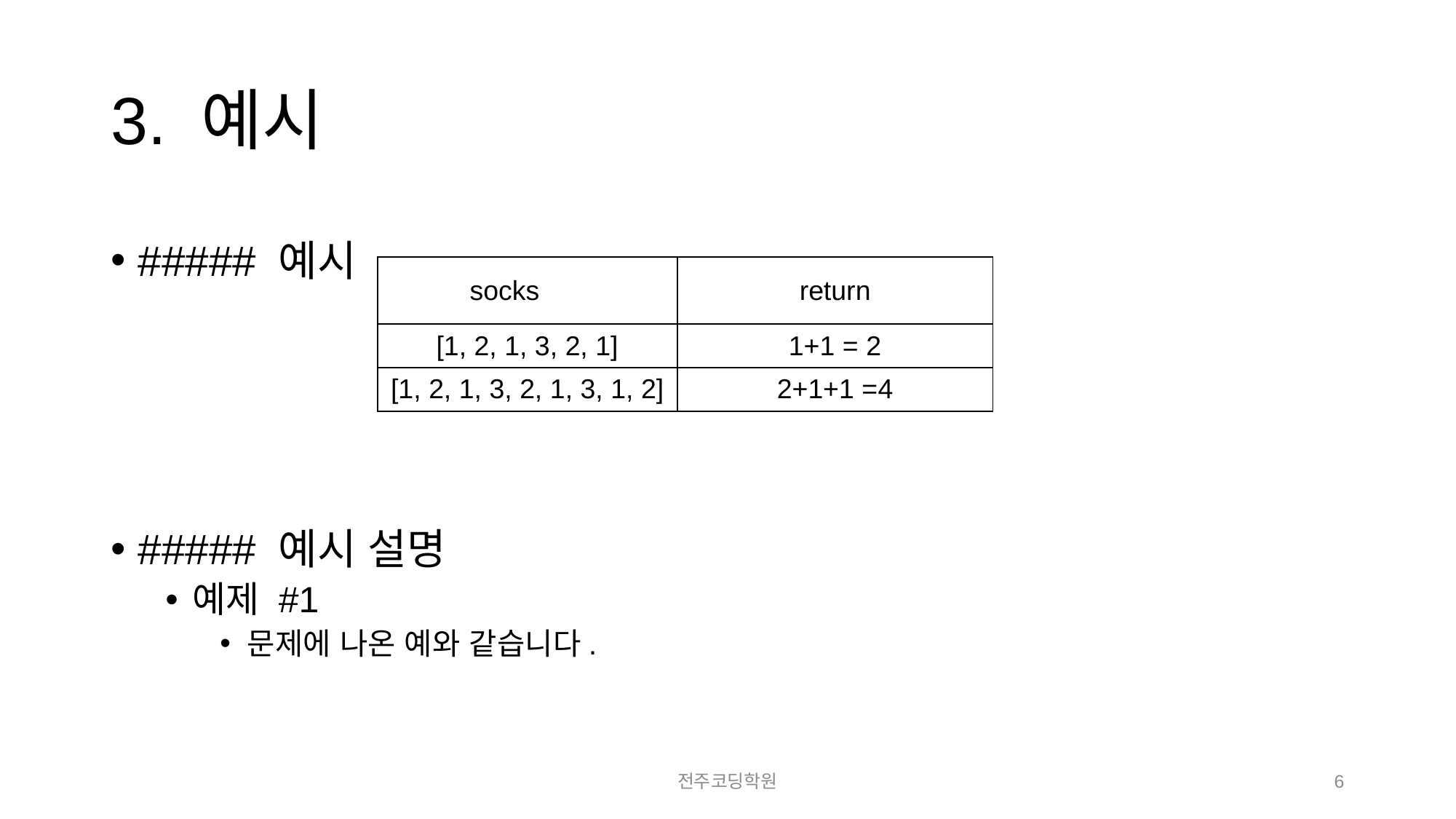

# 3. 예시
##### 예시

##### 예시 설명
예제 #1
문제에 나온 예와 같습니다.
| socks | return |
| --- | --- |
| [1, 2, 1, 3, 2, 1] | 1+1 = 2 |
| [1, 2, 1, 3, 2, 1, 3, 1, 2] | 2+1+1 =4 |
전주코딩학원
6